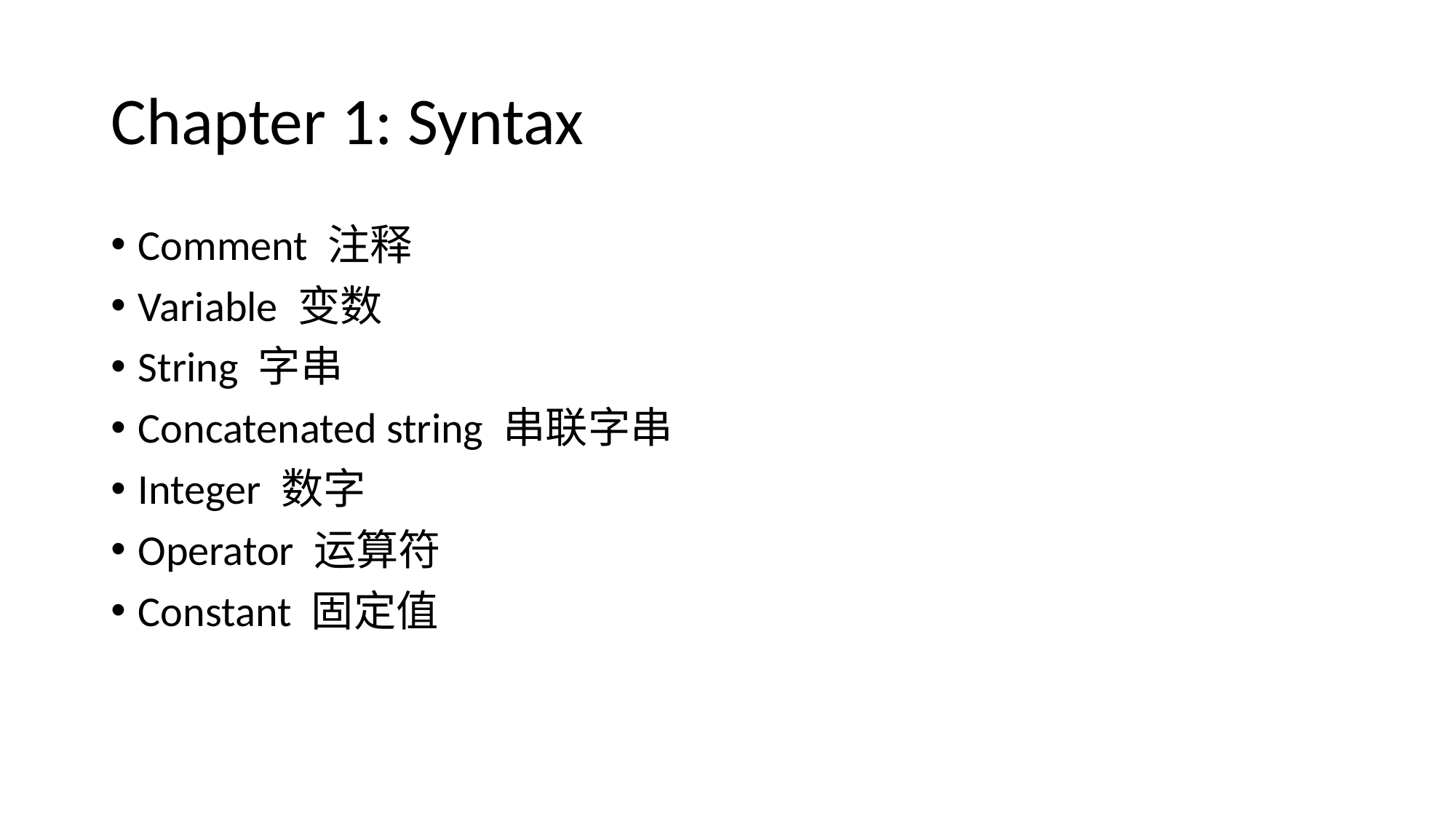

# Chapter 1: Syntax
Comment 注释
Variable 变数
String 字串
Concatenated string 串联字串
Integer 数字
Operator 运算符
Constant 固定值